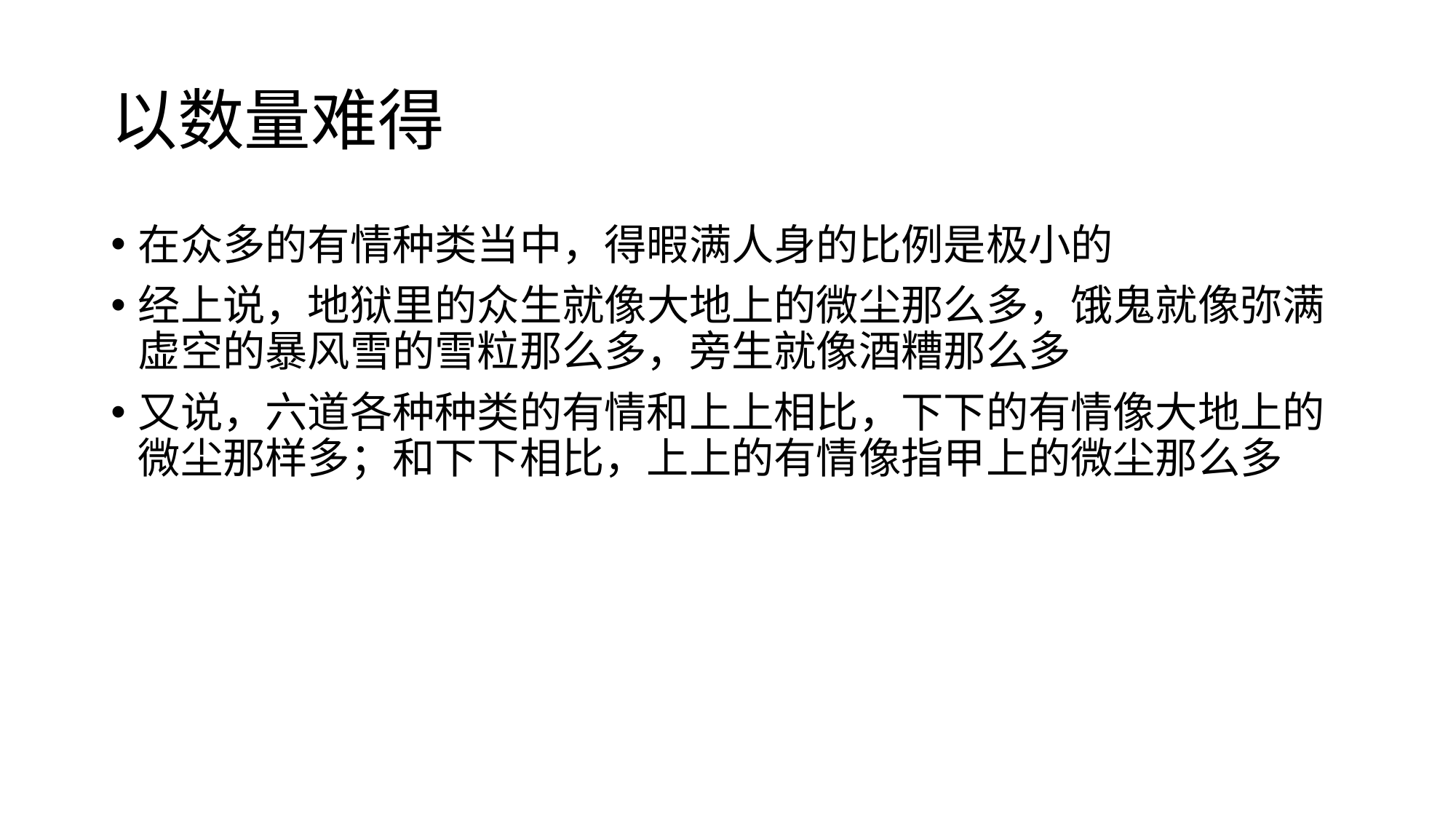

# 以数量难得
在众多的有情种类当中，得暇满人身的比例是极小的
经上说，地狱里的众生就像大地上的微尘那么多，饿鬼就像弥满虚空的暴风雪的雪粒那么多，旁生就像酒糟那么多
又说，六道各种种类的有情和上上相比，下下的有情像大地上的微尘那样多；和下下相比，上上的有情像指甲上的微尘那么多